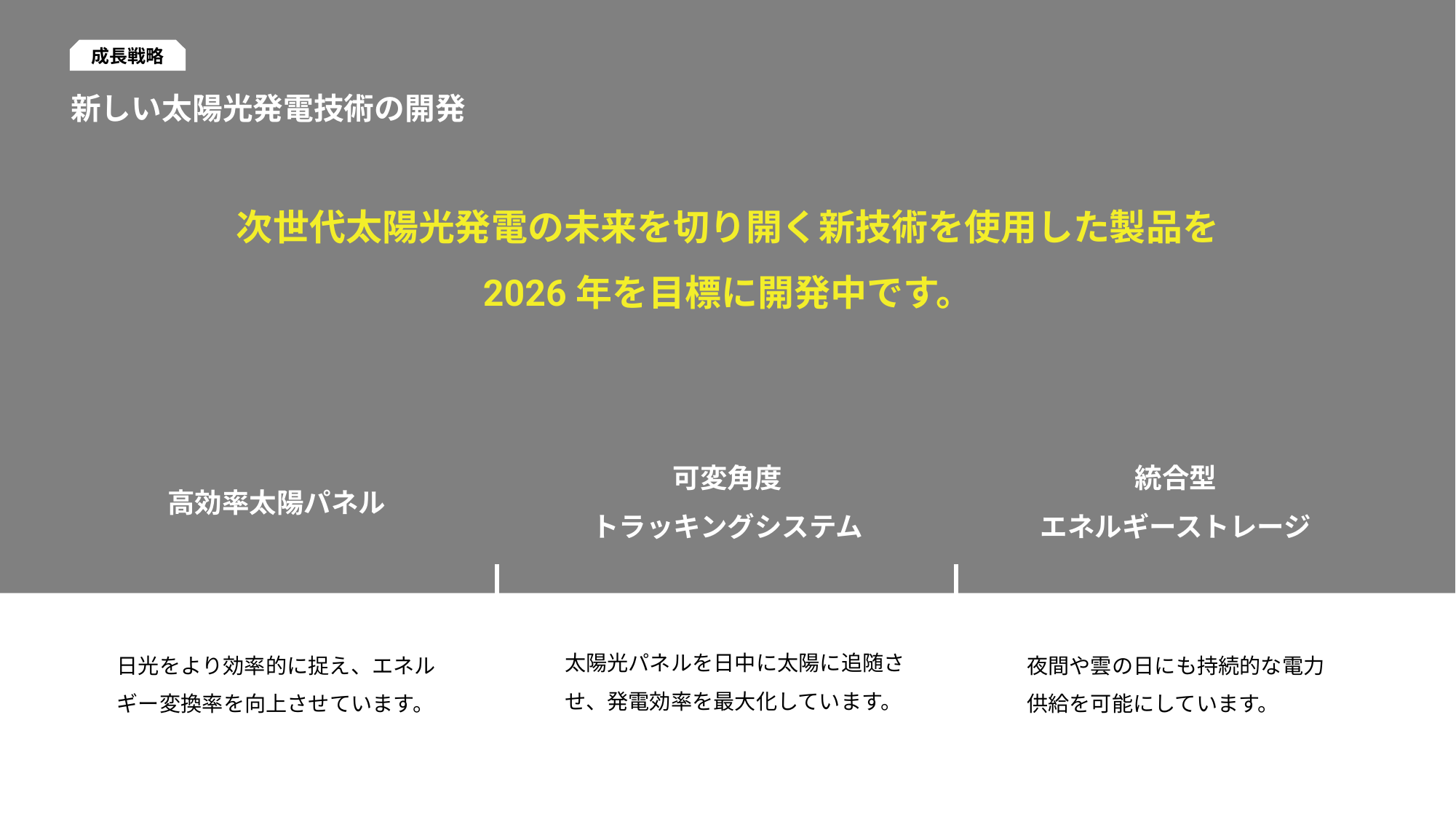

成長戦略
新しい太陽光発電技術の開発
次世代太陽光発電の未来を切り開く新技術を使用した製品を
2026年を目標に開発中です。
可変角度
トラッキングシステム
統合型
エネルギーストレージ
高効率太陽パネル

太陽光パネルを日中に太陽に追随させ、発電効率を最大化しています。
日光をより効率的に捉え、エネルギー変換率を向上させています。
夜間や雲の日にも持続的な電力供給を可能にしています。